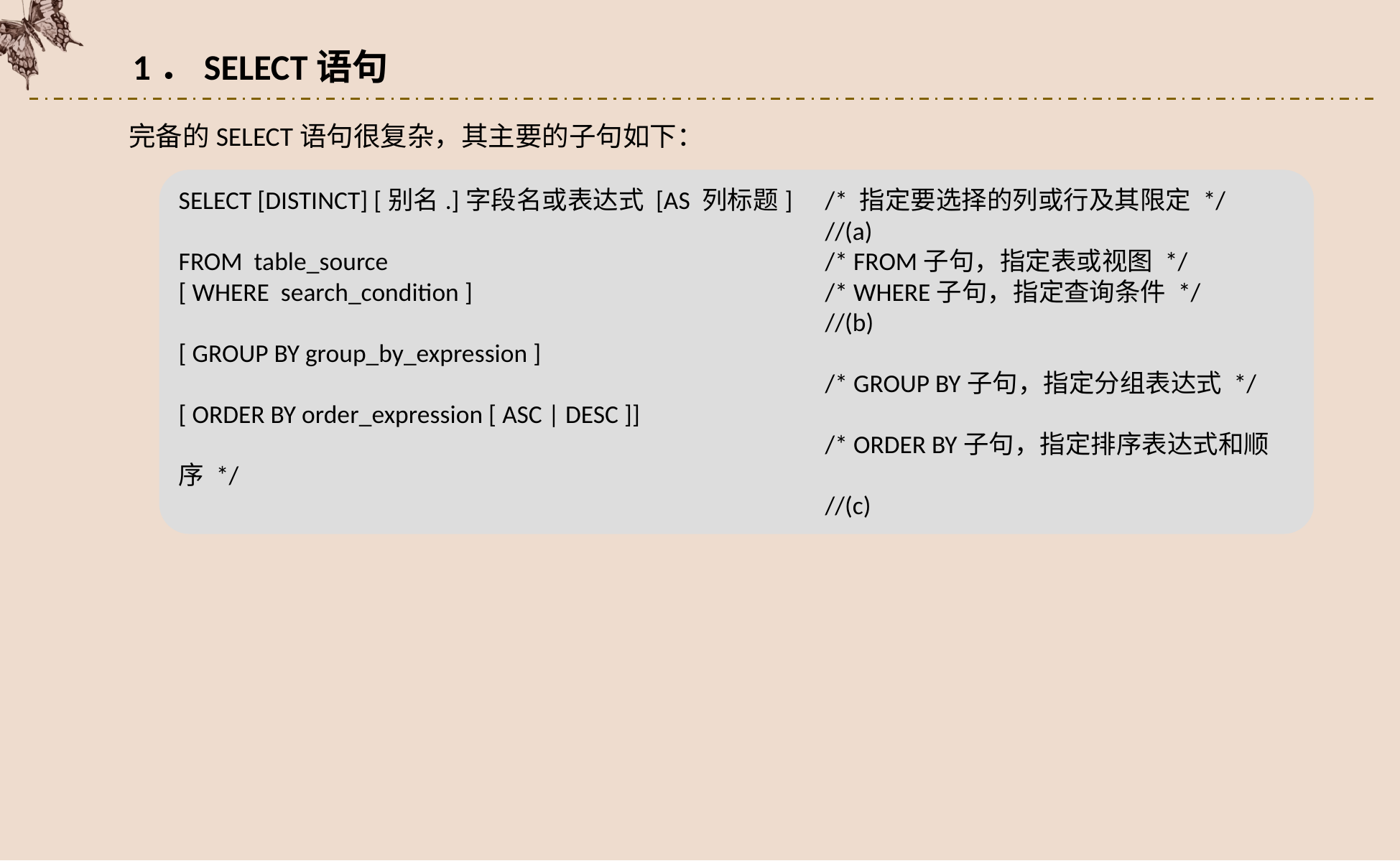

1．SELECT语句
完备的SELECT语句很复杂，其主要的子句如下：
SELECT [DISTINCT] [别名.]字段名或表达式 [AS 列标题]	/* 指定要选择的列或行及其限定 */
						//(a)
FROM  table_source                          			/* FROM子句，指定表或视图 */
[ WHERE  search_condition ]                			/* WHERE子句，指定查询条件 */
						//(b)
[ GROUP BY group_by_expression ]
                                   					/* GROUP BY子句，指定分组表达式 */
[ ORDER BY order_expression [ ASC | DESC ]]
                                  					/* ORDER BY子句，指定排序表达式和顺序 */
						//(c)